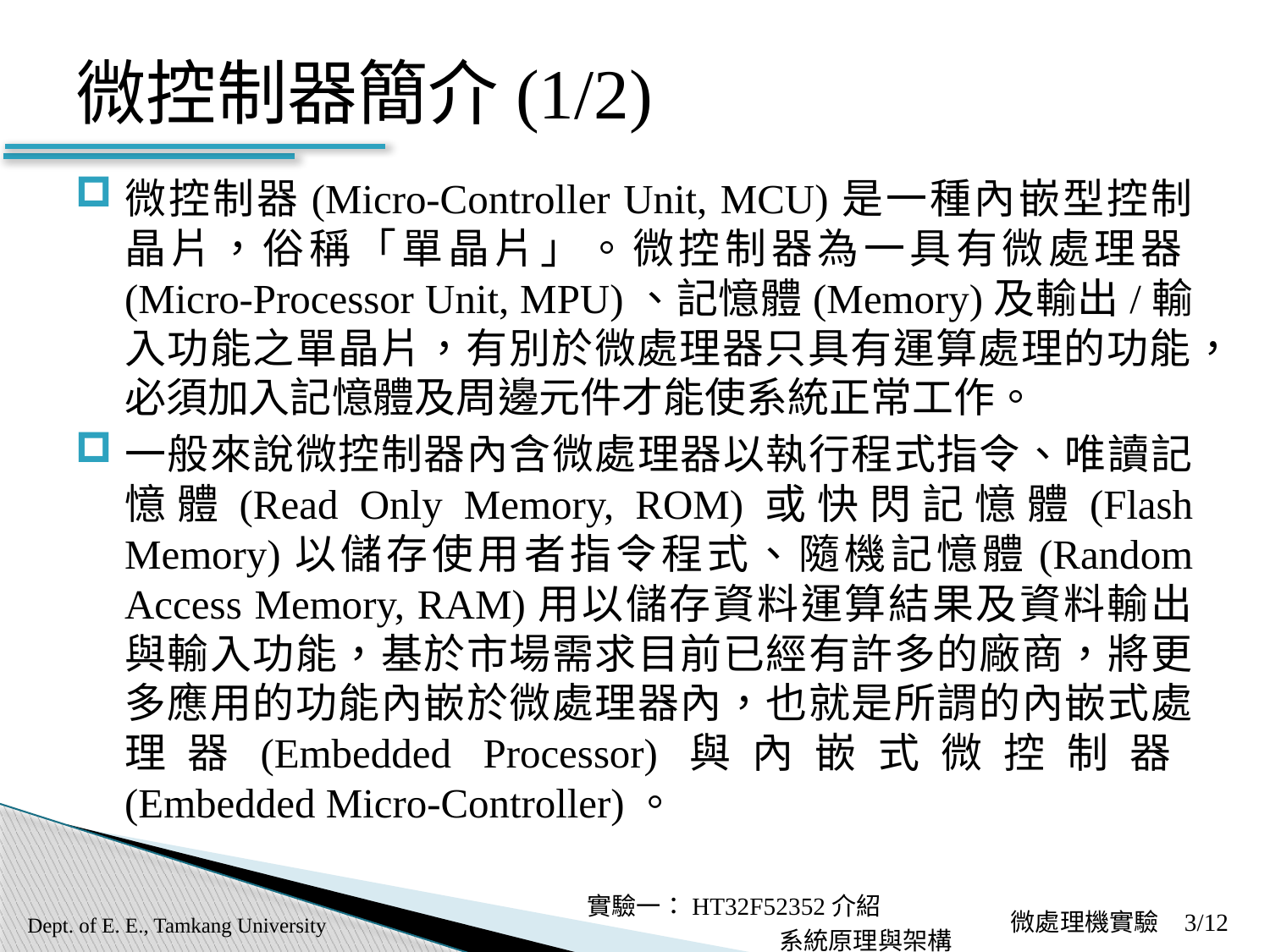

# 微控制器簡介(1/2)
微控制器(Micro-Controller Unit, MCU)是一種內嵌型控制晶片，俗稱「單晶片」。微控制器為一具有微處理器(Micro-Processor Unit, MPU)、記憶體(Memory)及輸出/輸入功能之單晶片，有別於微處理器只具有運算處理的功能，必須加入記憶體及周邊元件才能使系統正常工作。
一般來說微控制器內含微處理器以執行程式指令、唯讀記憶體(Read Only Memory, ROM)或快閃記憶體(Flash Memory)以儲存使用者指令程式、隨機記憶體(Random Access Memory, RAM)用以儲存資料運算結果及資料輸出與輸入功能，基於市場需求目前已經有許多的廠商，將更多應用的功能內嵌於微處理器內，也就是所謂的內嵌式處理器(Embedded Processor)與內嵌式微控制器
(Embedded Micro-Controller)。